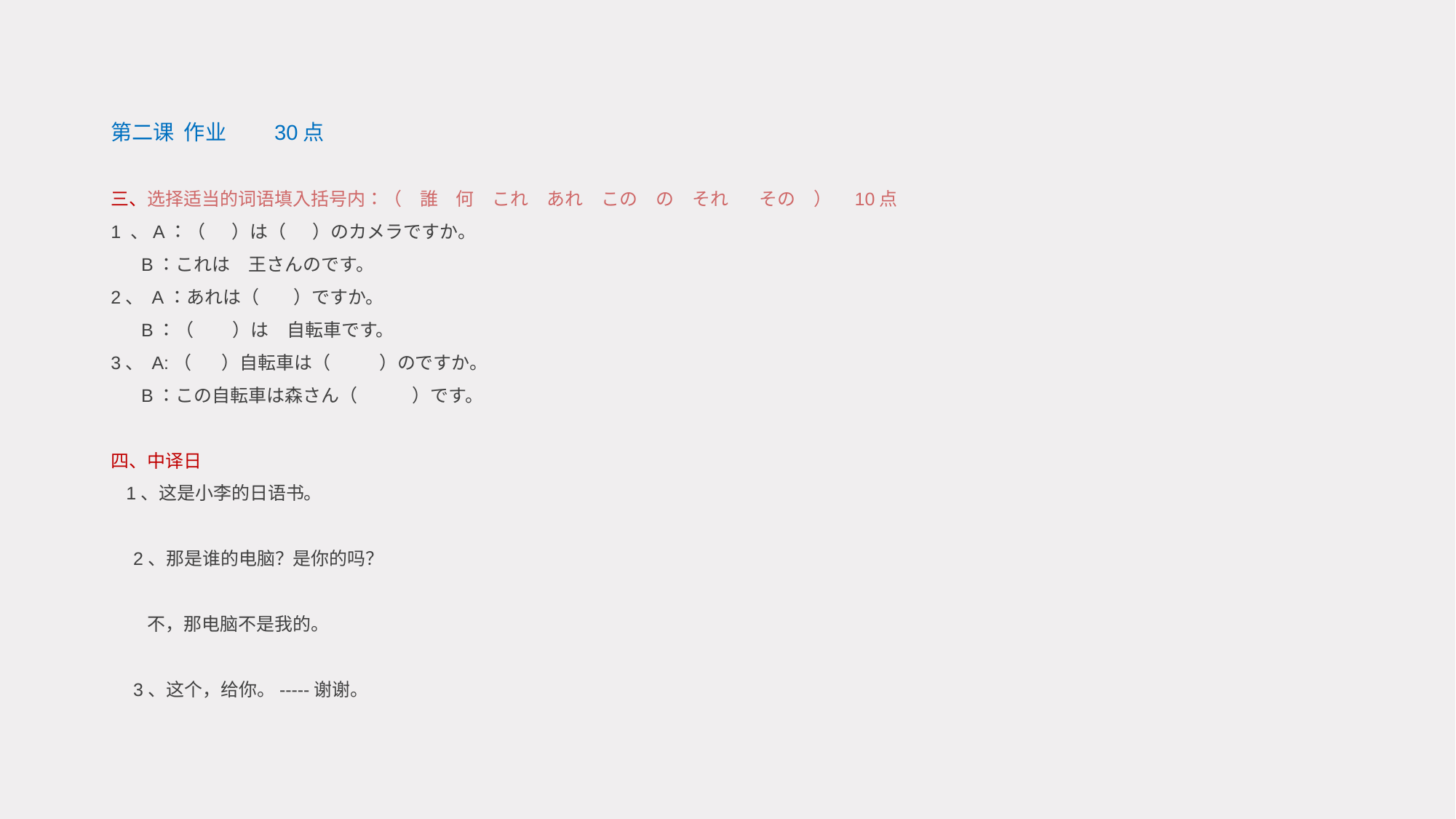

第二课  作业　　30点

三、选择适当的词语填入括号内：（　誰　何　これ　あれ　この　の　それ  　 その　）　10点
1 、A：（　  ）は（  　）のカメラですか。
      B：これは　王さんのです。
2、 A：あれは（　    ）ですか。
      B：（　     ）は　自転車です。
3、 A:（　   ）自転車は（　　   ）のですか。
      B：この自転車は森さん（　　　）です。

四、中译日
   1、这是小李的日语书。

　2、那是谁的电脑？是你的吗？

　　不，那电脑不是我的。

　3、这个，给你。-----谢谢。